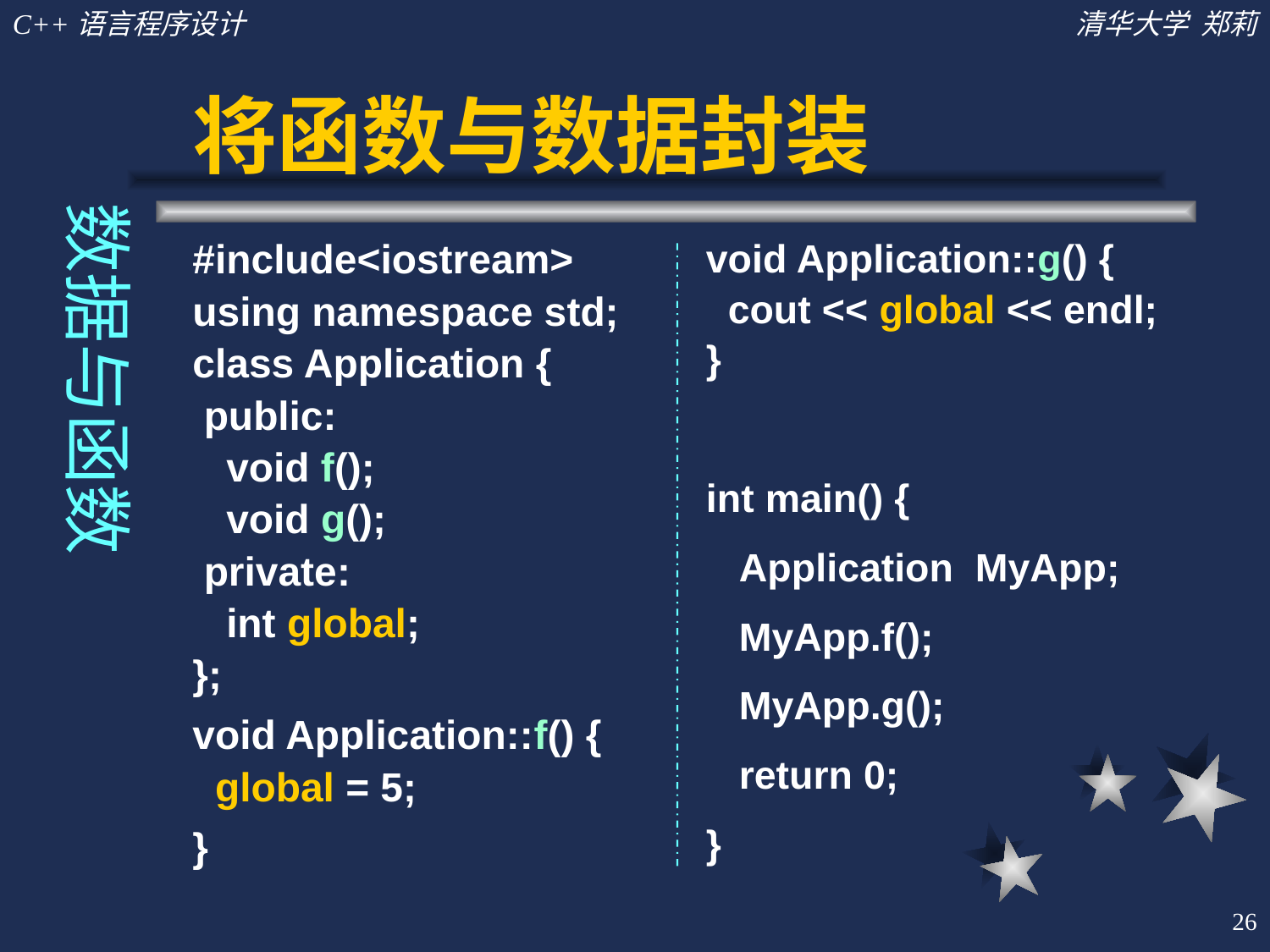

# 将函数与数据封装
数据与函数
#include<iostream>
using namespace std;
class Application {
 public:
   void f();
   void g();
 private:
   int global;
};
void Application::f() {
  global = 5;
}
void Application::g() {
  cout << global << endl;
}

int main() {
   Application  MyApp;
   MyApp.f();
   MyApp.g();
   return 0;
}

26